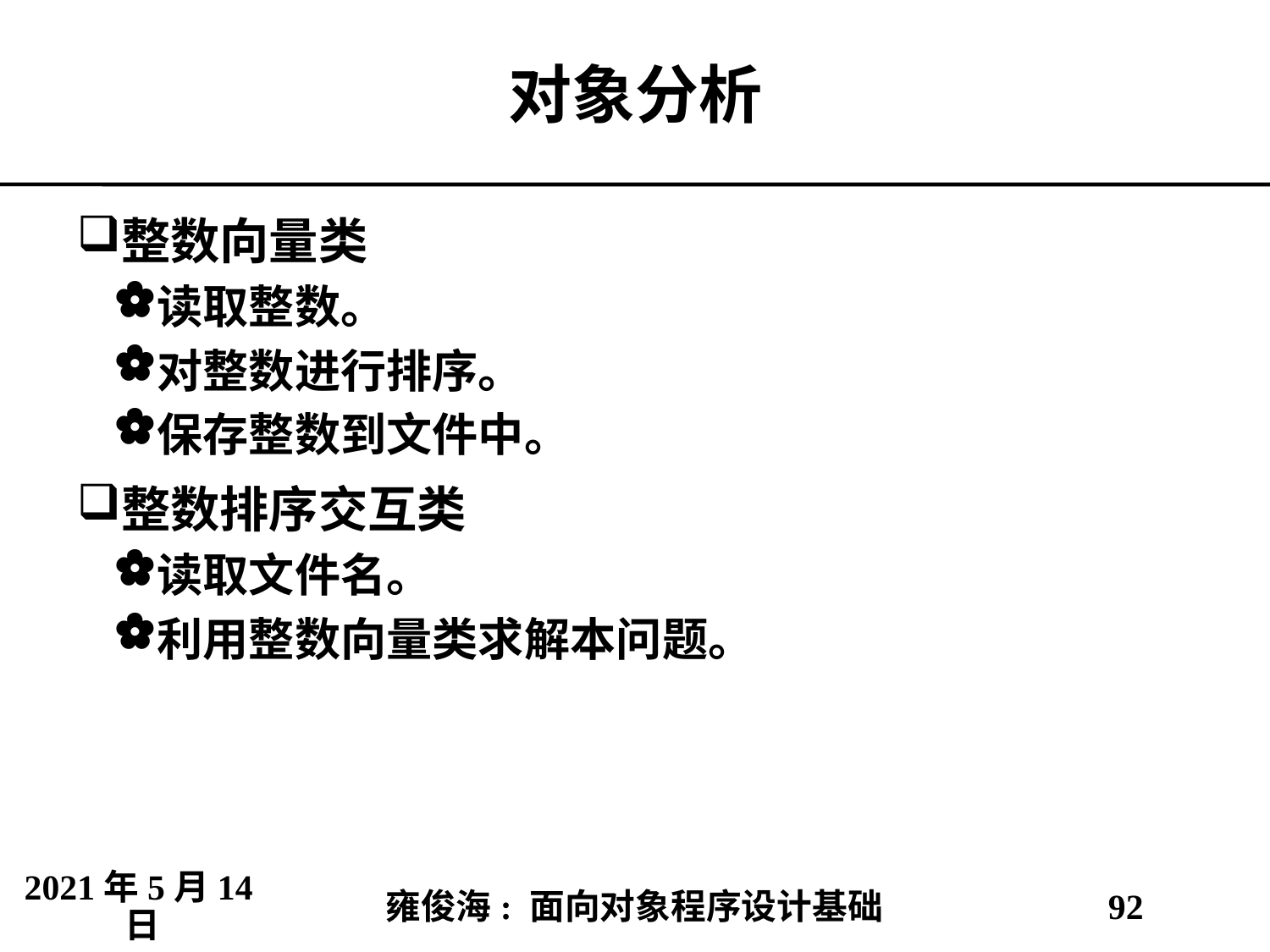

# 对象分析

整数向量类
读取整数。
对整数进行排序。
保存整数到文件中。
整数排序交互类
读取文件名。
利用整数向量类求解本问题。
2021年5月14日
雍俊海: 面向对象程序设计基础
92